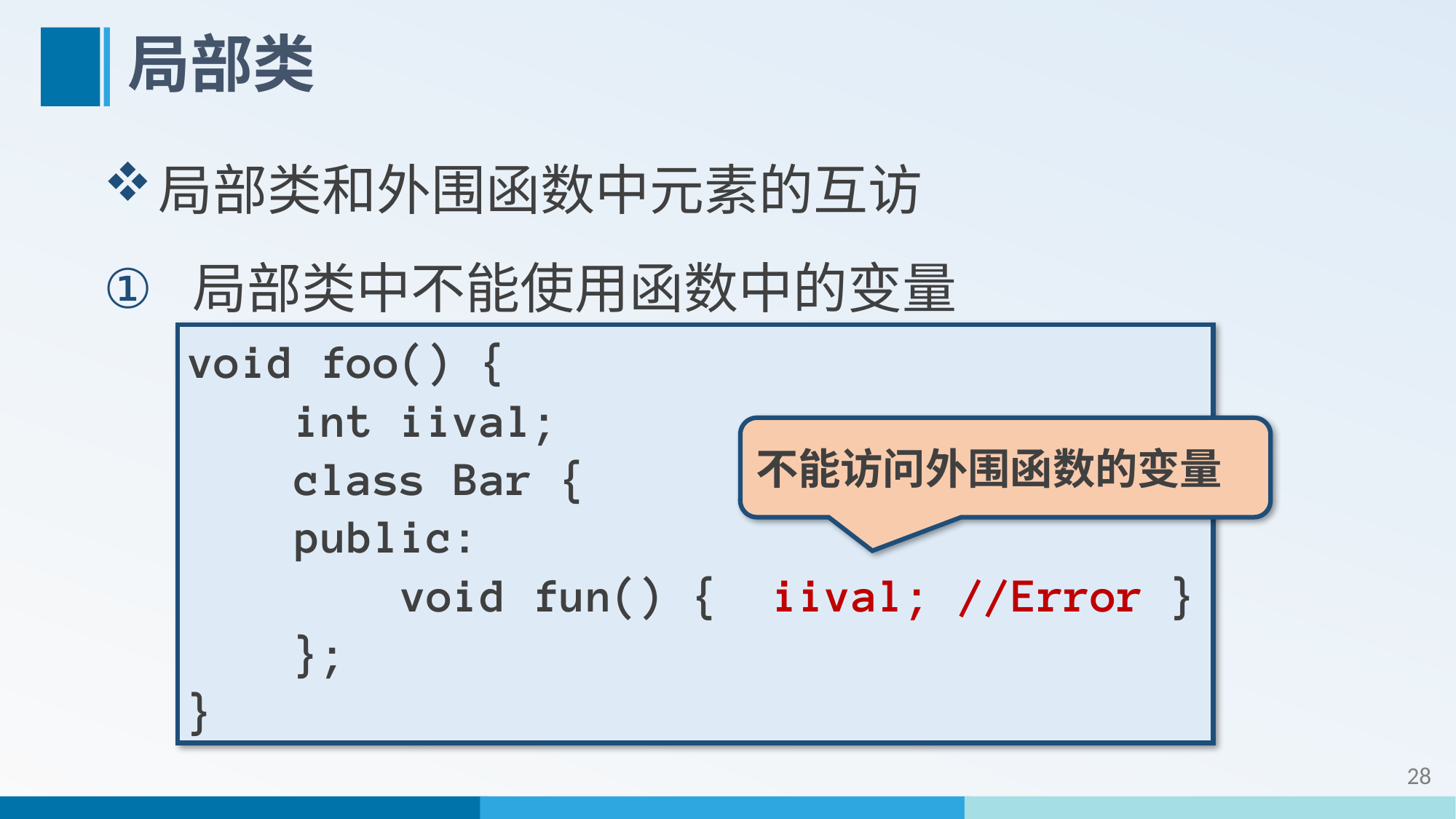

# 局部类
局部类和外围函数中元素的互访
局部类中不能使用函数中的变量
void foo() {
    int iival;
    class Bar {
    public:
        void fun() {  iival; //Error }
    };
}
不能访问外围函数的变量